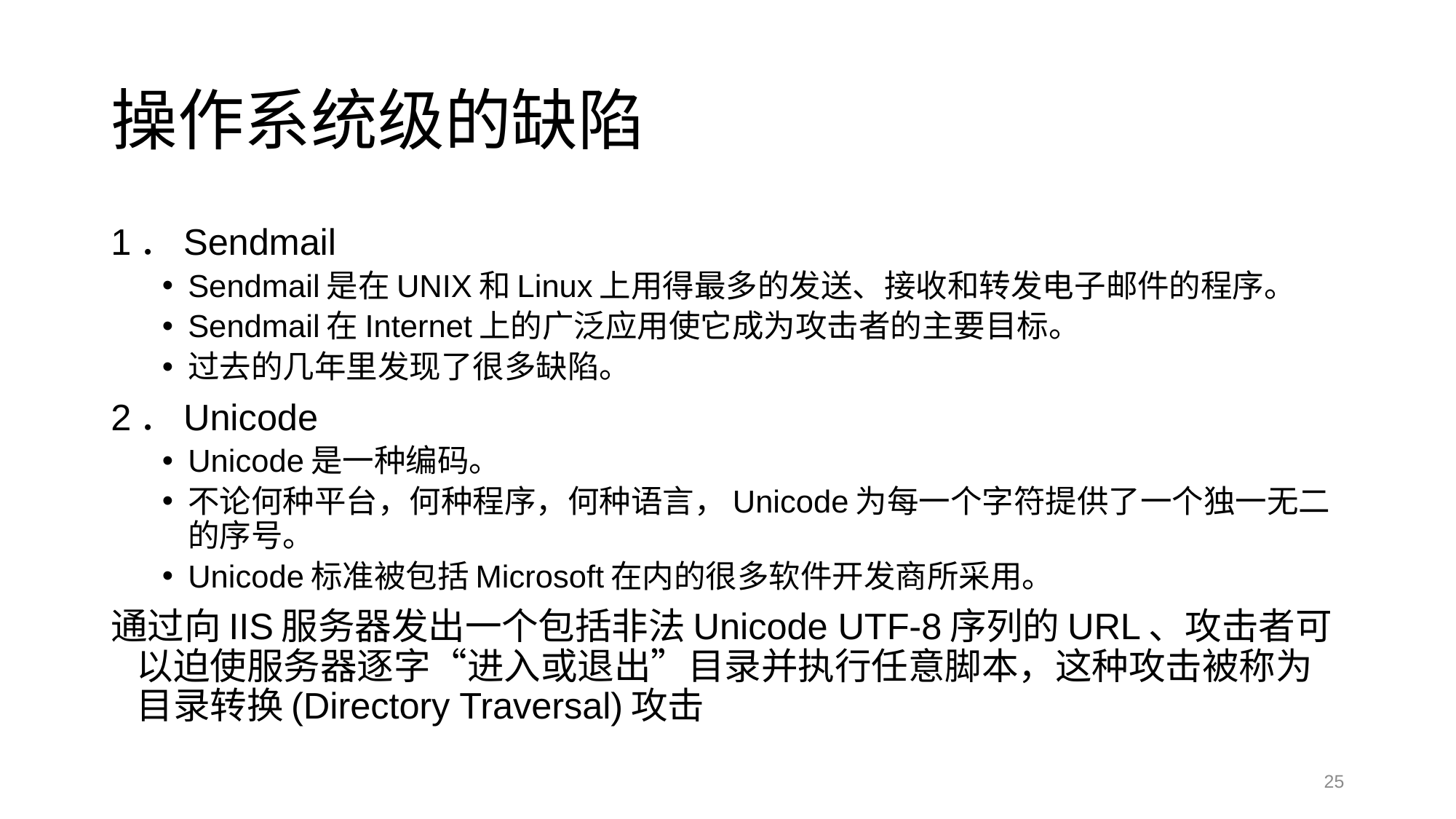

# 操作系统级的缺陷
1．Sendmail
Sendmail是在UNIX和Linux上用得最多的发送、接收和转发电子邮件的程序。
Sendmail在Internet上的广泛应用使它成为攻击者的主要目标。
过去的几年里发现了很多缺陷。
2．Unicode
Unicode是一种编码。
不论何种平台，何种程序，何种语言，Unicode为每一个字符提供了一个独一无二的序号。
Unicode标准被包括Microsoft在内的很多软件开发商所采用。
通过向IIS服务器发出一个包括非法Unicode UTF-8序列的URL、攻击者可以迫使服务器逐字“进入或退出”目录并执行任意脚本，这种攻击被称为目录转换(Directory Traversal)攻击
25